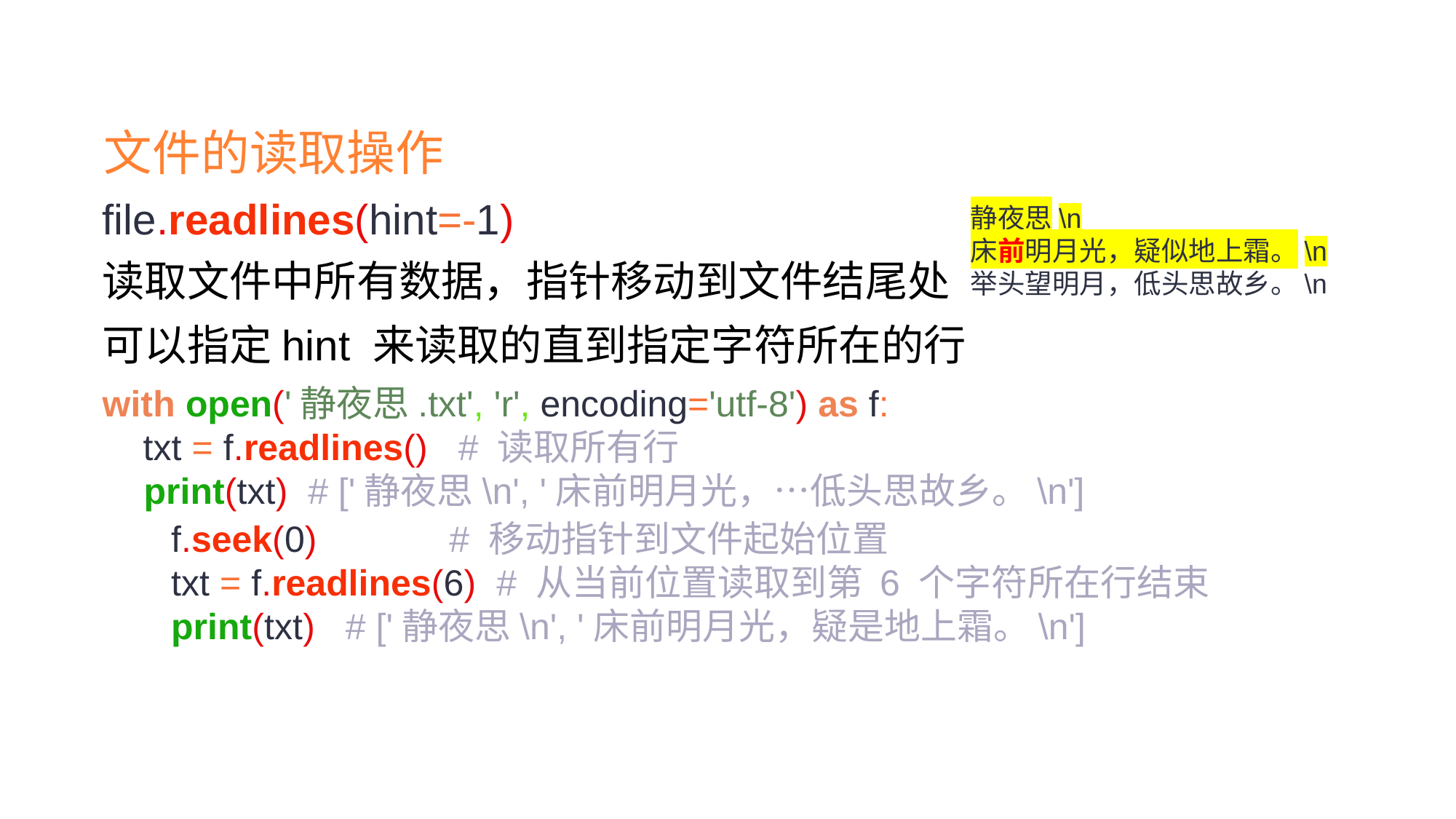

文件的读取操作
file.readlines(hint=-1)
静夜思\n
床前明月光，疑似地上霜。\n
举头望明月，低头思故乡。\n
读取文件中所有数据，指针移动到文件结尾处
可以指定hint 来读取的直到指定字符所在的行
with open('静夜思.txt', 'r', encoding='utf-8') as f:
    txt = f.readlines()   # 读取所有行
    print(txt)  # ['静夜思\n', '床前明月光，…低头思故乡。\n']
f.seek(0)             # 移动指针到文件起始位置
txt = f.readlines(6)  # 从当前位置读取到第 6 个字符所在行结束
print(txt)   # ['静夜思\n', '床前明月光，疑是地上霜。\n']